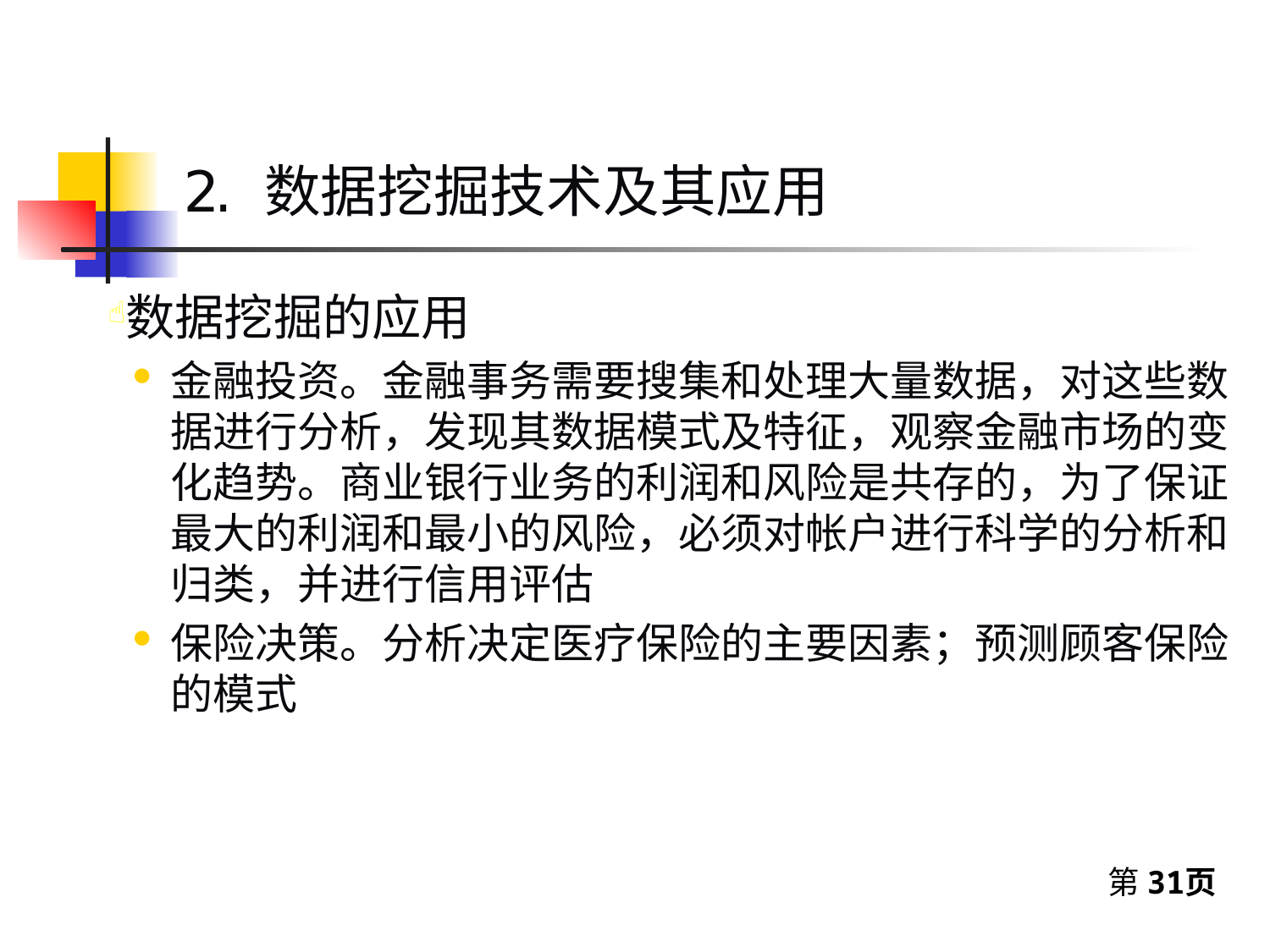

2. 数据挖掘技术及其应用
数据挖掘的应用
金融投资。金融事务需要搜集和处理大量数据，对这些数据进行分析，发现其数据模式及特征，观察金融市场的变化趋势。商业银行业务的利润和风险是共存的，为了保证最大的利润和最小的风险，必须对帐户进行科学的分析和归类，并进行信用评估
保险决策。分析决定医疗保险的主要因素；预测顾客保险的模式